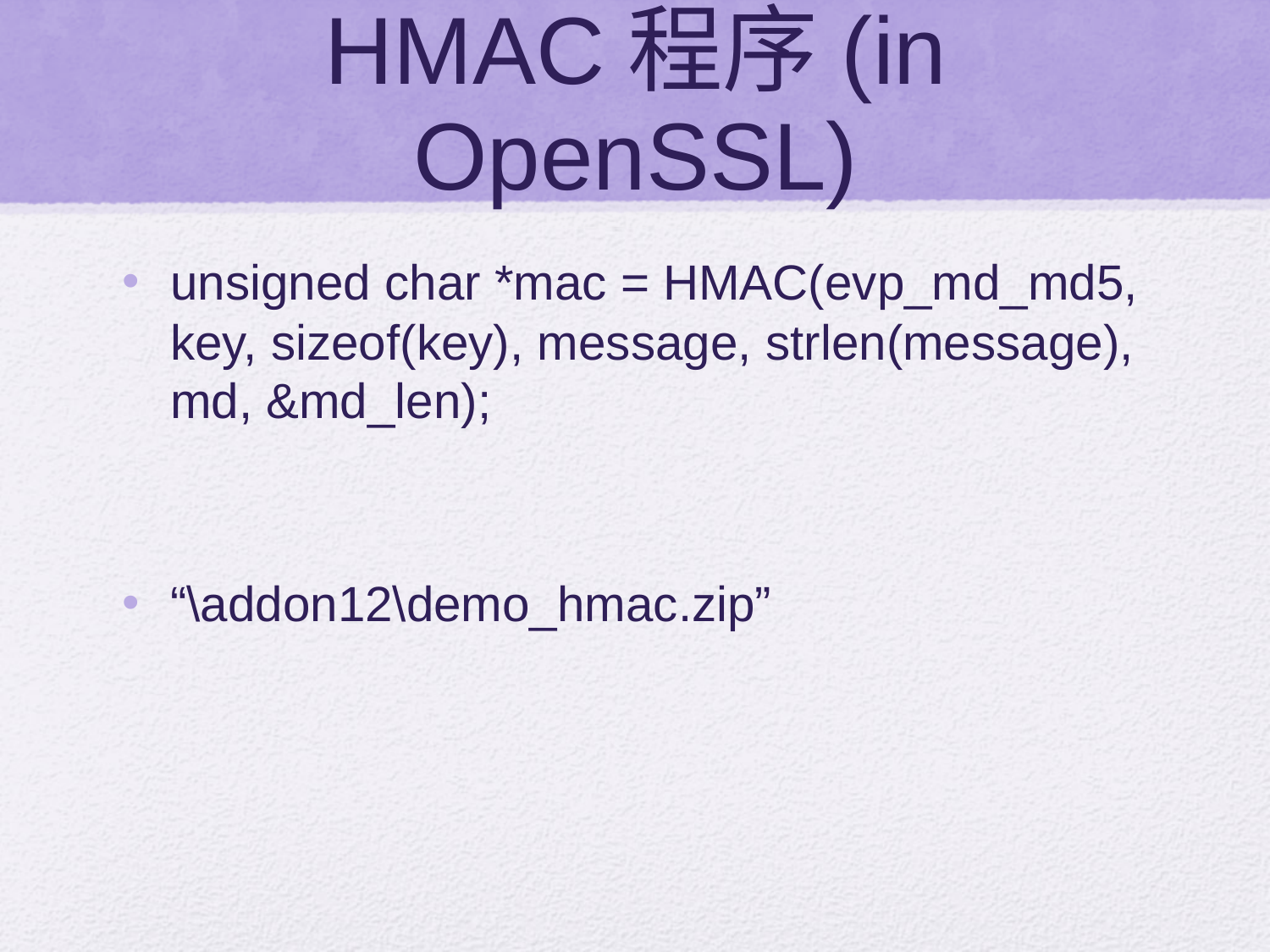

# HMAC程序(in OpenSSL)
unsigned char *mac = HMAC(evp_md_md5, key, sizeof(key), message, strlen(message), md, &md_len);

“\addon12\demo_hmac.zip”